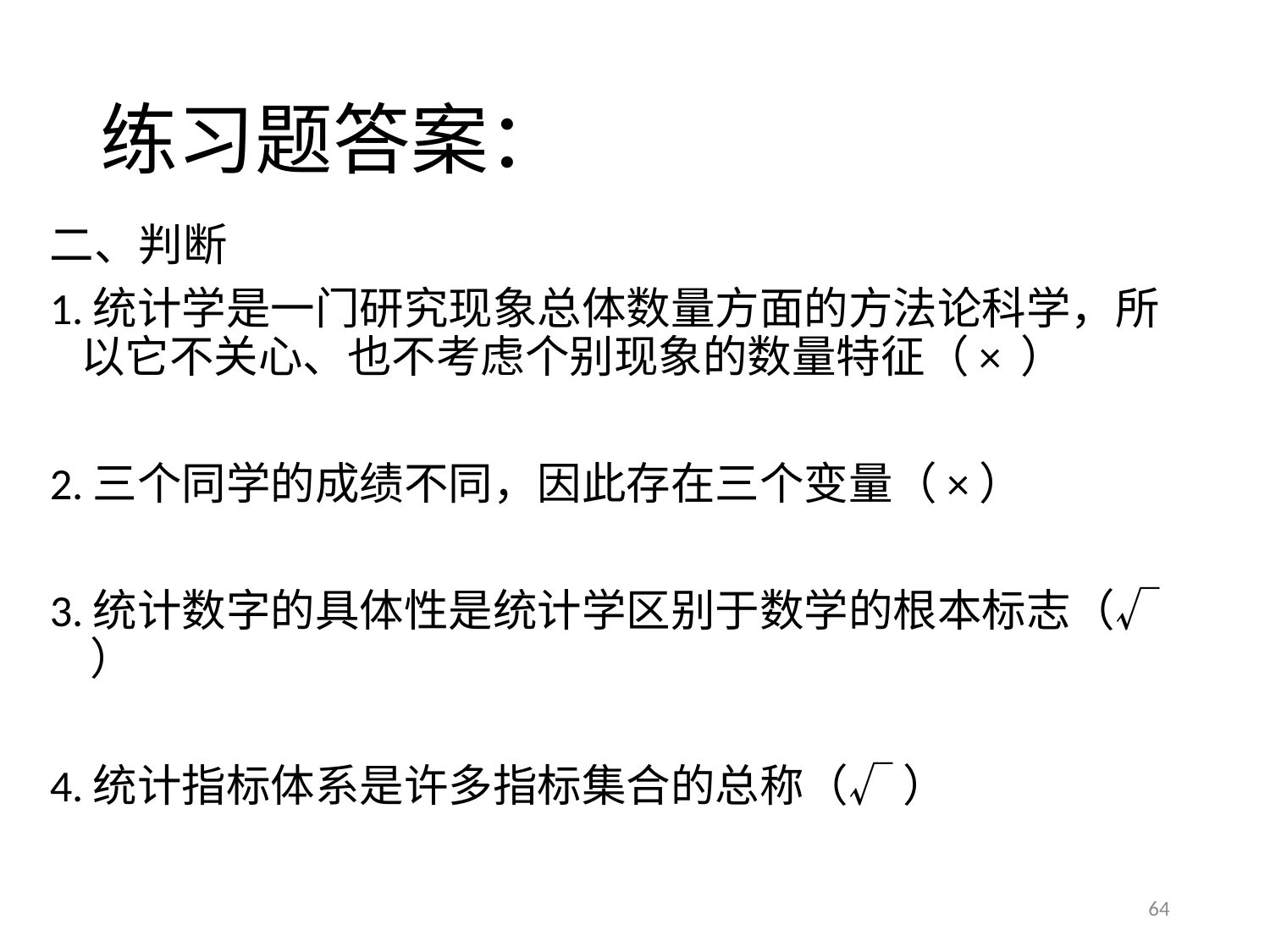

# 练习题答案：
二、判断
1.统计学是一门研究现象总体数量方面的方法论科学，所以它不关心、也不考虑个别现象的数量特征（× ）

2.三个同学的成绩不同，因此存在三个变量（×）

3.统计数字的具体性是统计学区别于数学的根本标志（√ ）

4.统计指标体系是许多指标集合的总称（√ ）
64